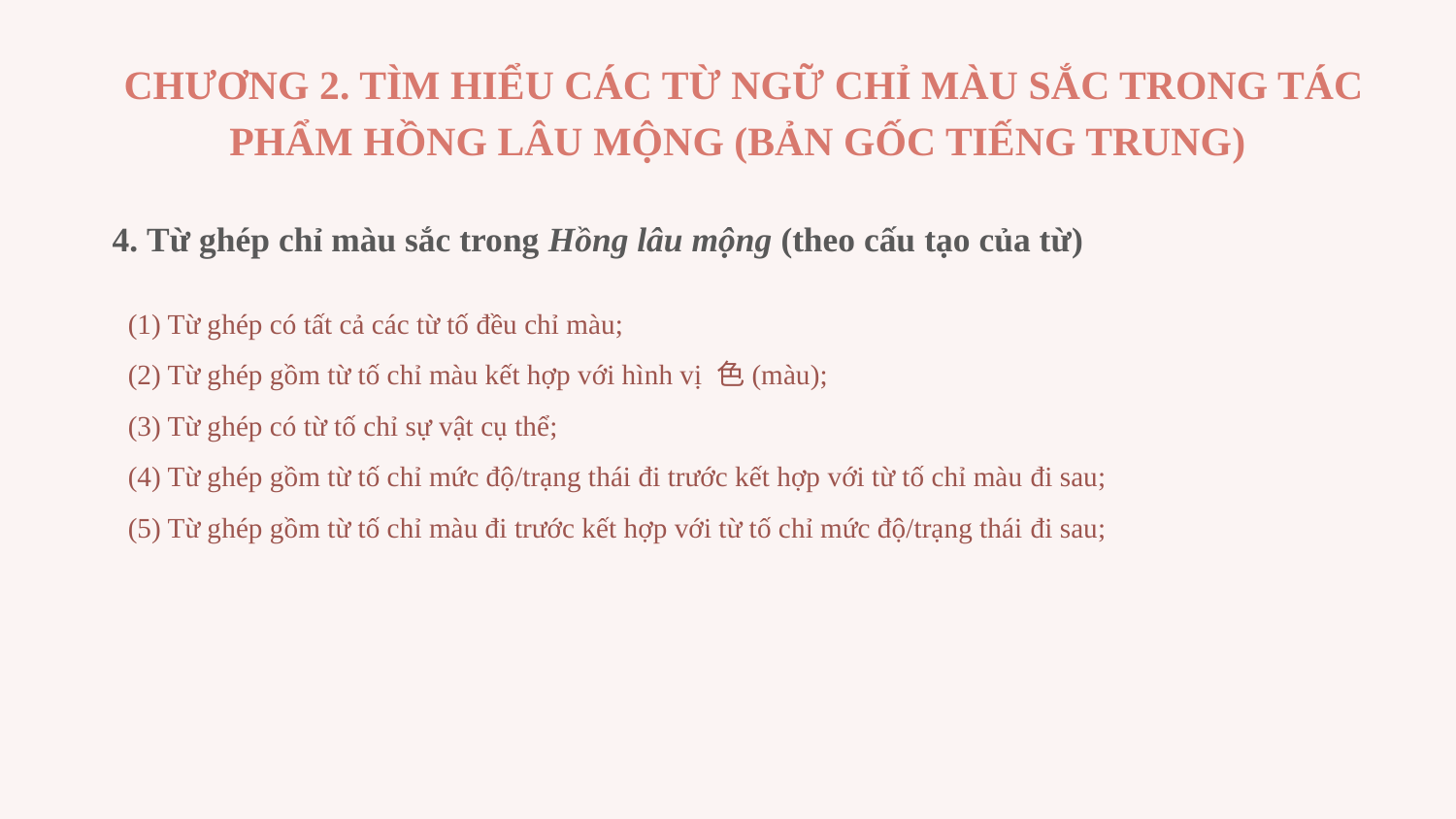

CHƯƠNG 2. TÌM HIỂU CÁC TỪ NGỮ CHỈ MÀU SẮC TRONG TÁC PHẨM HỒNG LÂU MỘNG (BẢN GỐC TIẾNG TRUNG)
4. Từ ghép chỉ màu sắc trong Hồng lâu mộng (theo cấu tạo của từ)

(1) Từ ghép có tất cả các từ tố đều chỉ màu;
(2) Từ ghép gồm từ tố chỉ màu kết hợp với hình vị 色(màu);
(3) Từ ghép có từ tố chỉ sự vật cụ thể;
(4) Từ ghép gồm từ tố chỉ mức độ/trạng thái đi trước kết hợp với từ tố chỉ màu đi sau;
(5) Từ ghép gồm từ tố chỉ màu đi trước kết hợp với từ tố chỉ mức độ/trạng thái đi sau;